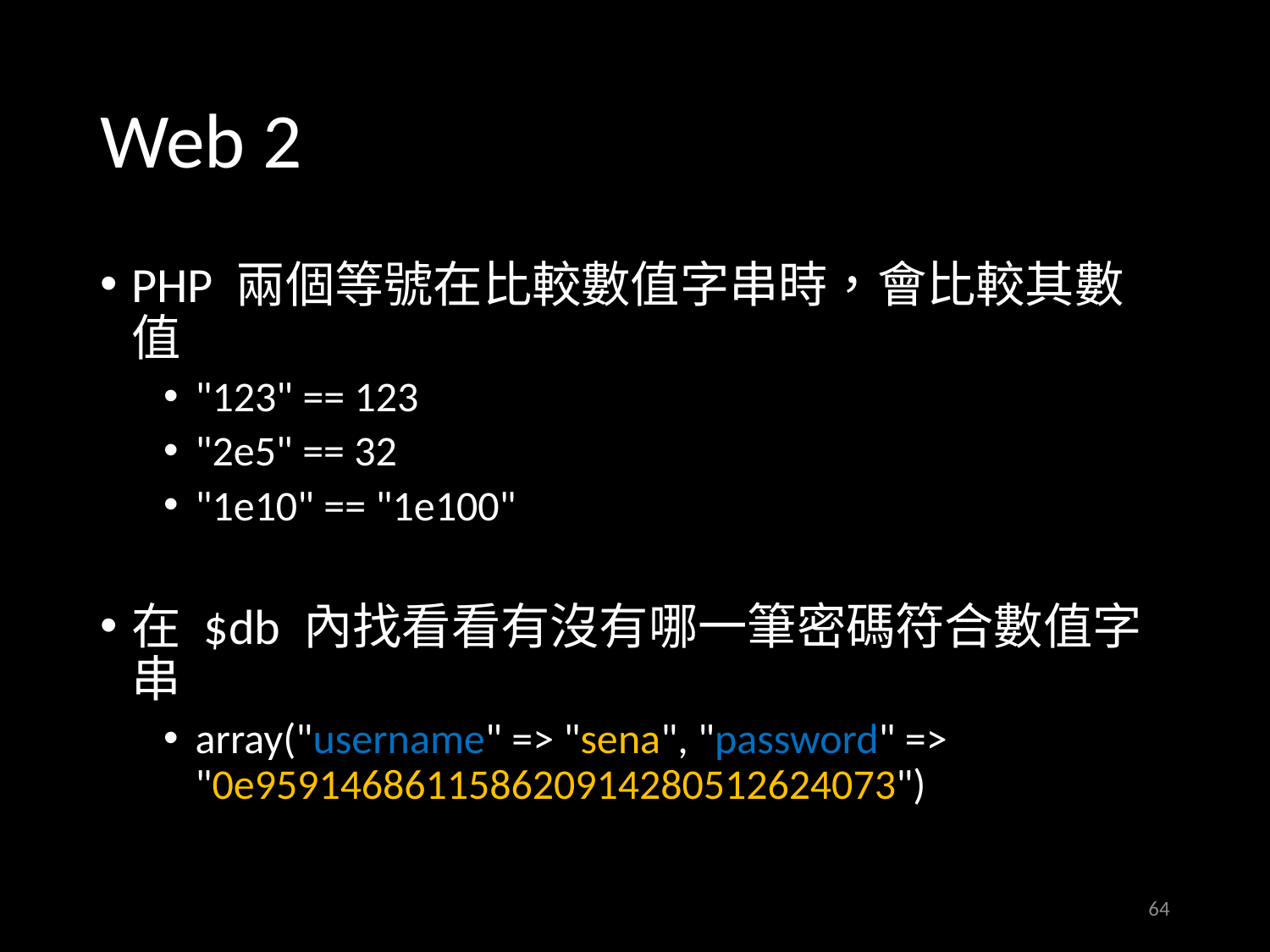

# Web 2
PHP 兩個等號在比較數值字串時，會比較其數值
"123" == 123
"2e5" == 32
"1e10" == "1e100"

在 $db 內找看看有沒有哪一筆密碼符合數值字串
array("username" => "sena", "password" => "0e959146861158620914280512624073")

64